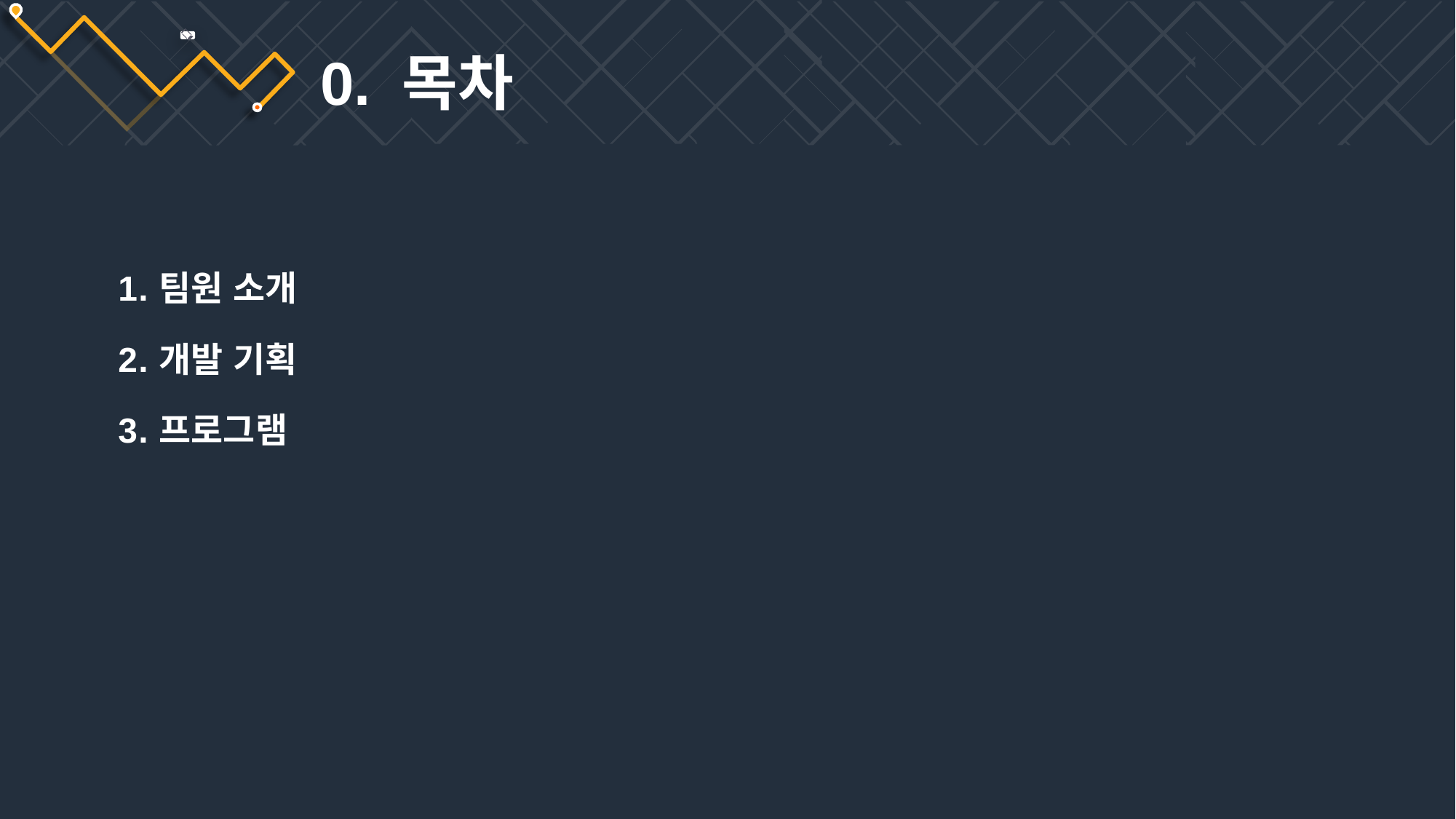

0. 목차
팀원 소개
개발 기획
프로그램